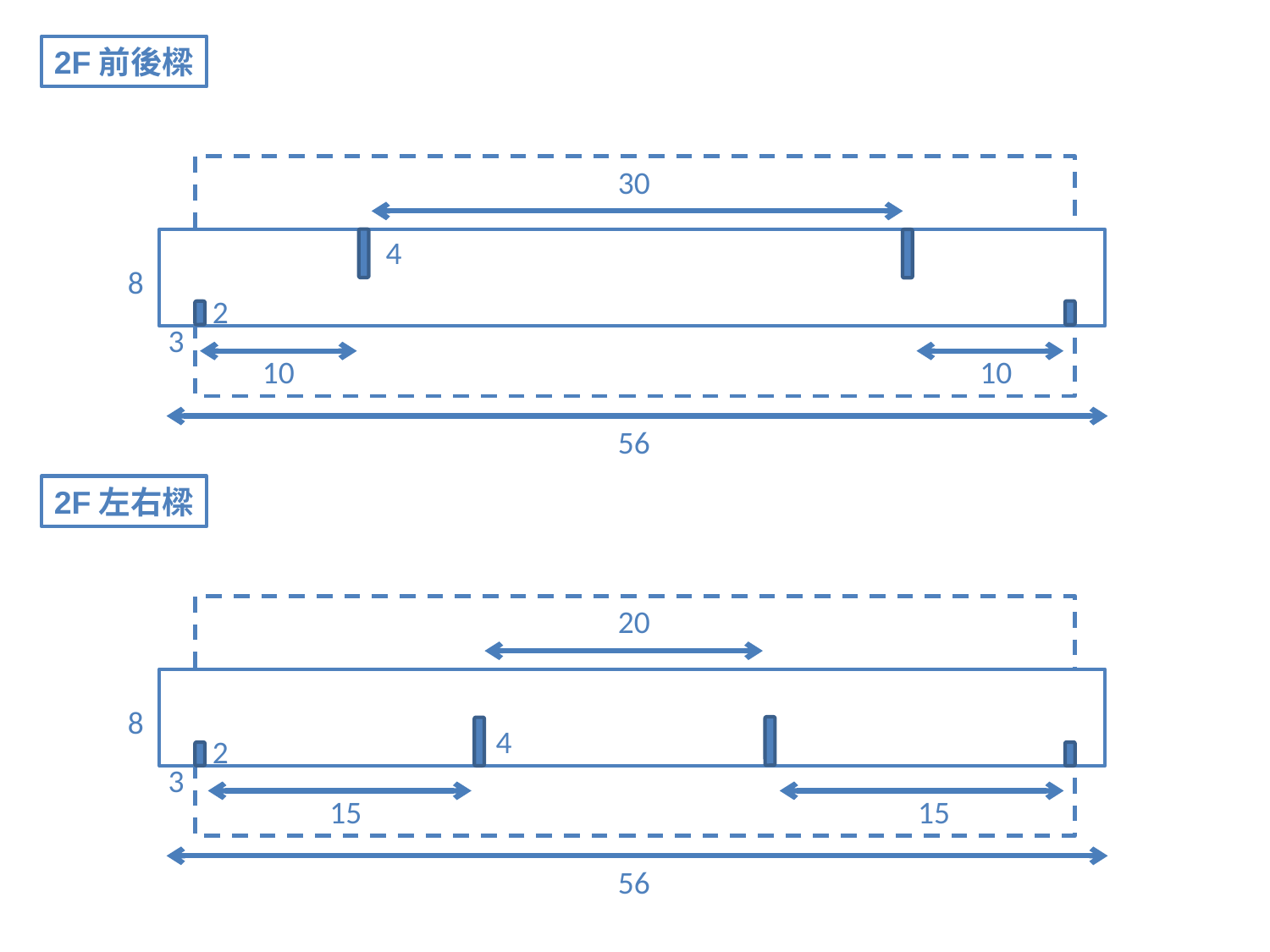

2F前後樑

30
4

8
2

3
10
10
56
2F左右樑

20

8
4
2

3
15
15
56